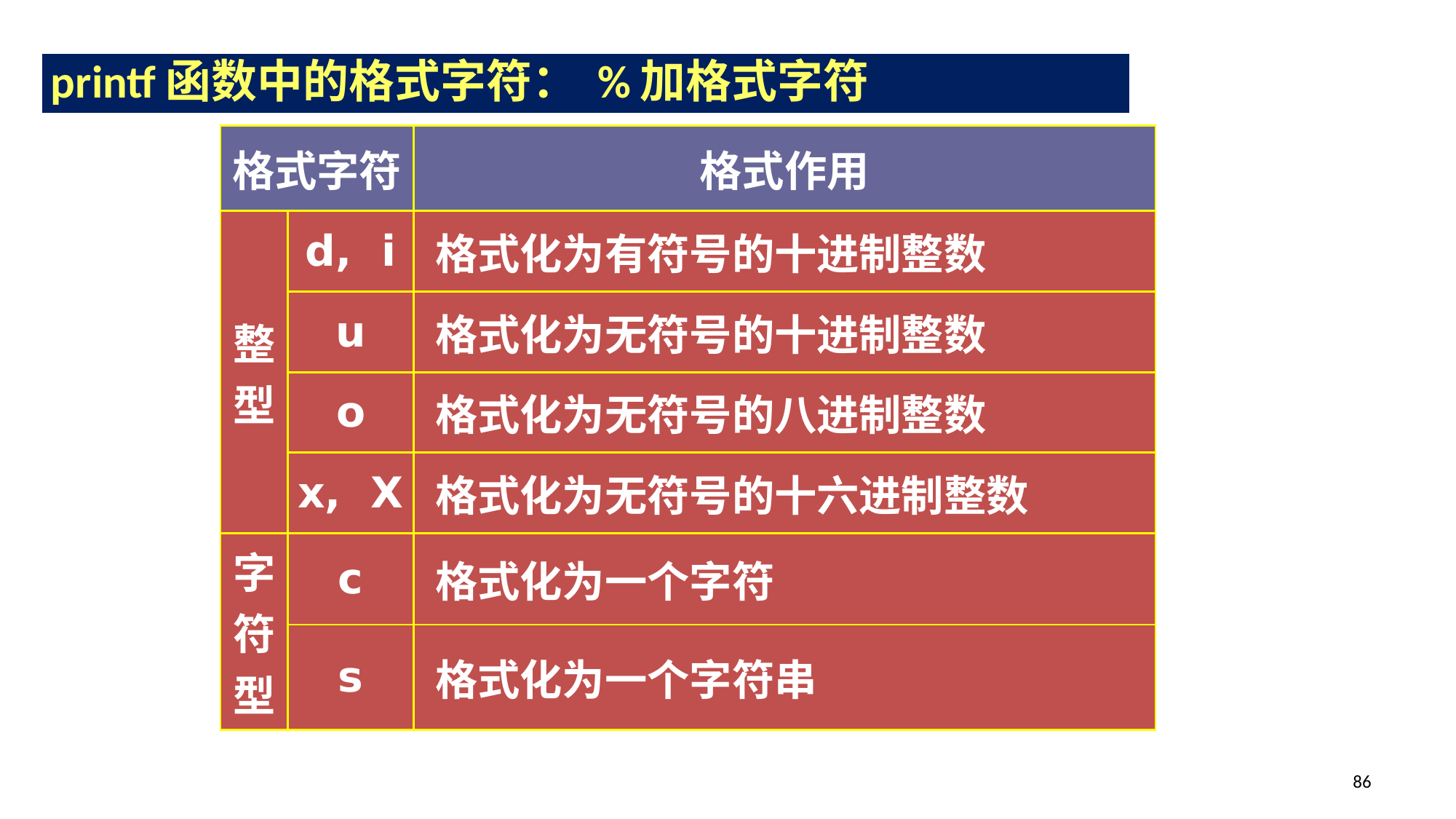

printf函数中的格式字符： %加格式字符
| 格式字符 |  | 格式作用 |
| --- | --- | --- |
| 整型 | d, i | 格式化为有符号的十进制整数 |
|  | u | 格式化为无符号的十进制整数 |
|  | o | 格式化为无符号的八进制整数 |
|  | x, X | 格式化为无符号的十六进制整数 |
| 字符型 | c | 格式化为一个字符 |
|  | s | 格式化为一个字符串 |
86